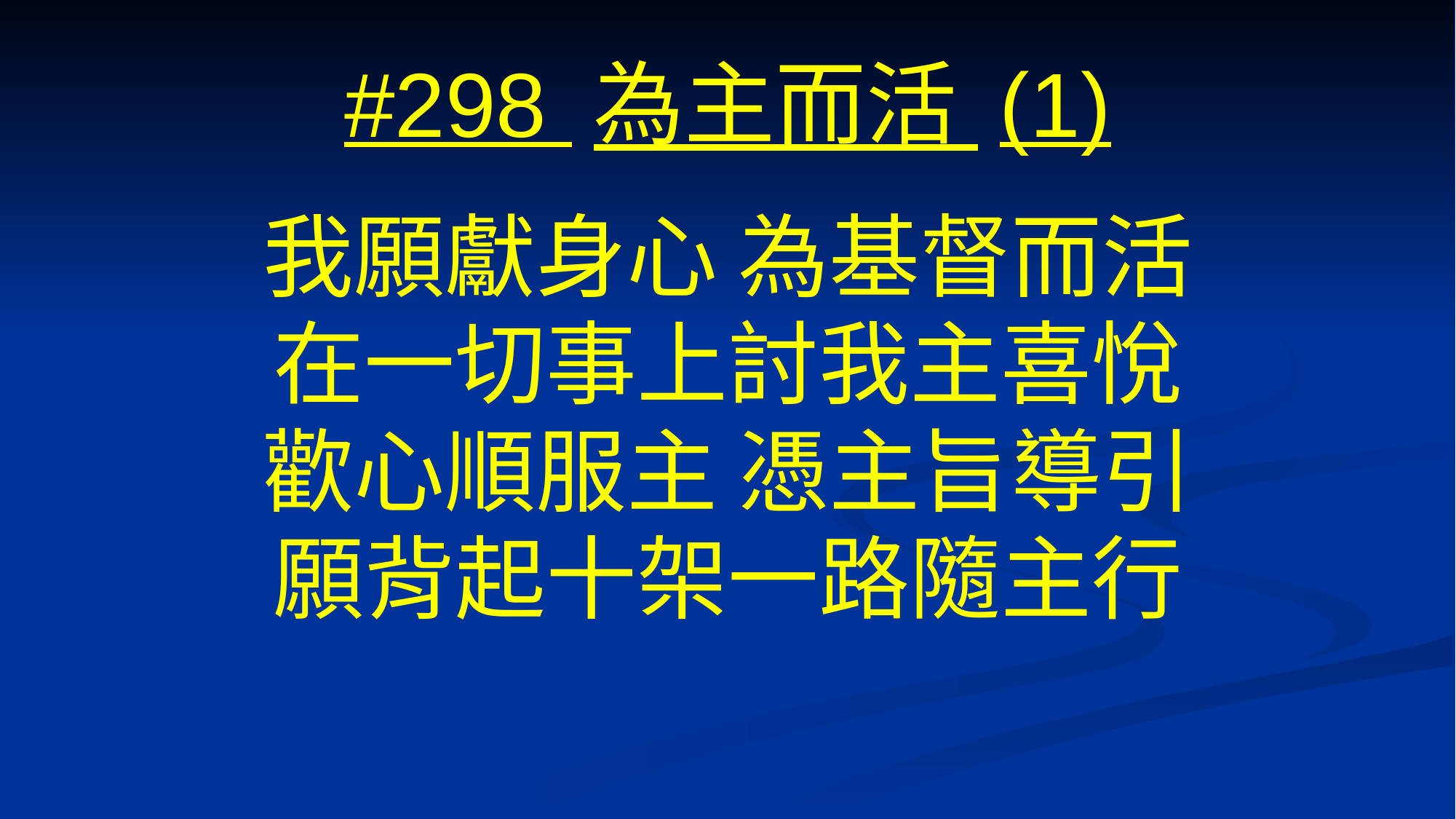

# #298 為主而活 (1)
我願獻身心 為基督而活
在一切事上討我主喜悅
歡心順服主 憑主旨導引
願背起十架一路隨主行